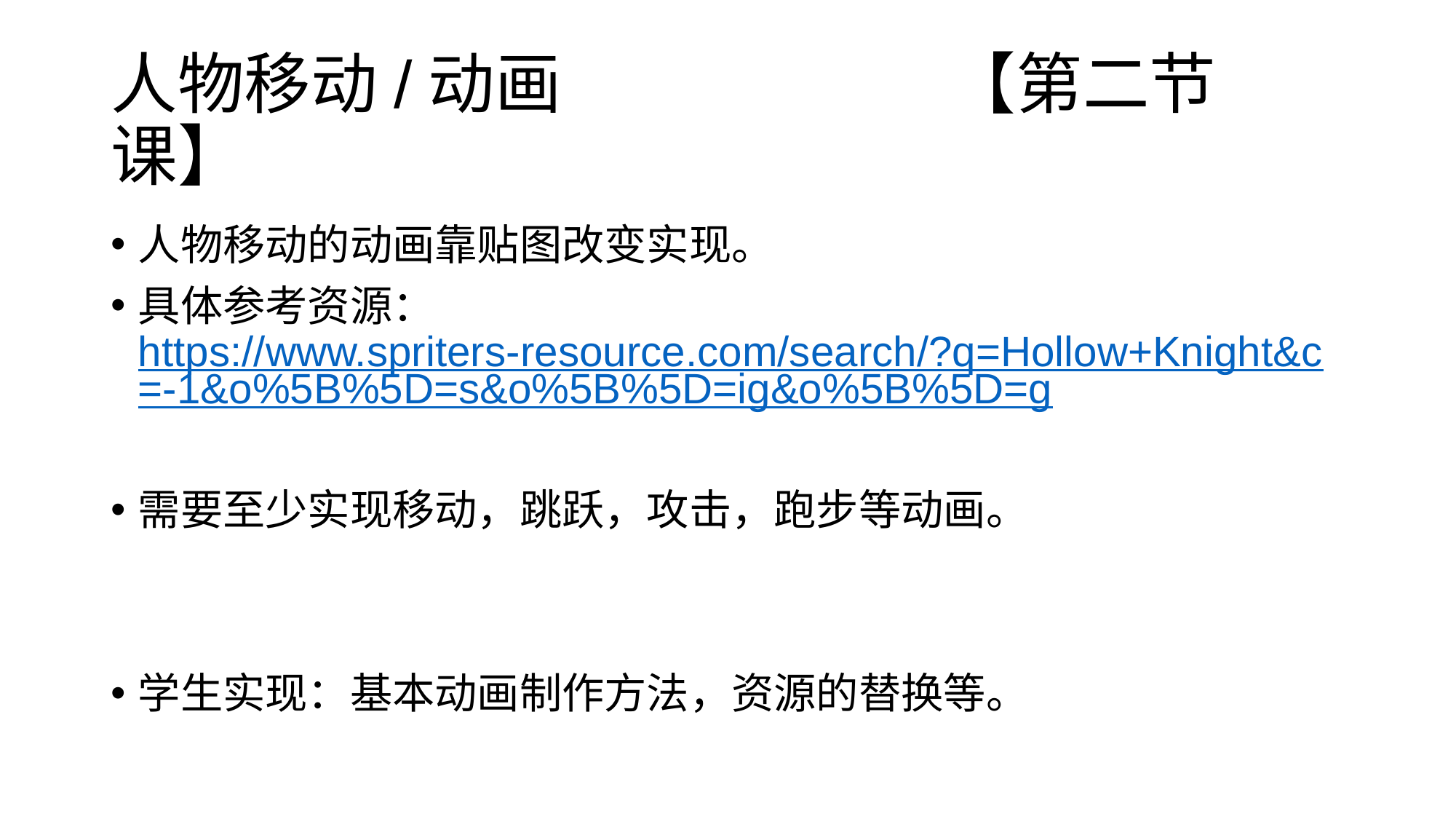

# 人物移动/动画                          【第二节课】
人物移动的动画靠贴图改变实现。
具体参考资源：https://www.spriters-resource.com/search/?q=Hollow+Knight&c=-1&o%5B%5D=s&o%5B%5D=ig&o%5B%5D=g

需要至少实现移动，跳跃，攻击，跑步等动画。

学生实现：基本动画制作方法，资源的替换等。